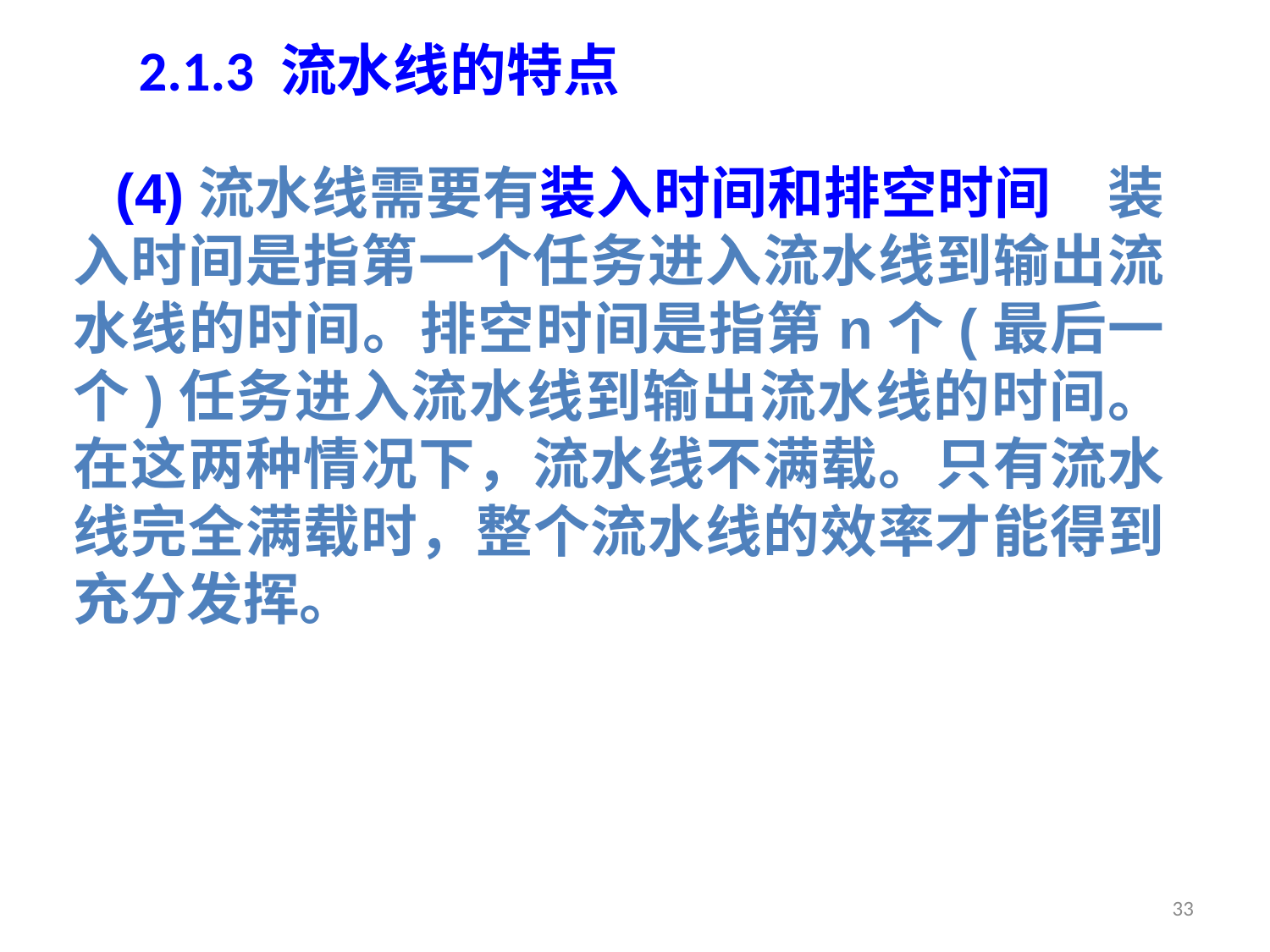

# 2.1.3 流水线的特点
   (4)流水线需要有装入时间和排空时间。装入时间是指第一个任务进入流水线到输出流水线的时间。排空时间是指第n个(最后一个)任务进入流水线到输出流水线的时间。在这两种情况下，流水线不满载。只有流水线完全满载时，整个流水线的效率才能得到充分发挥。
33